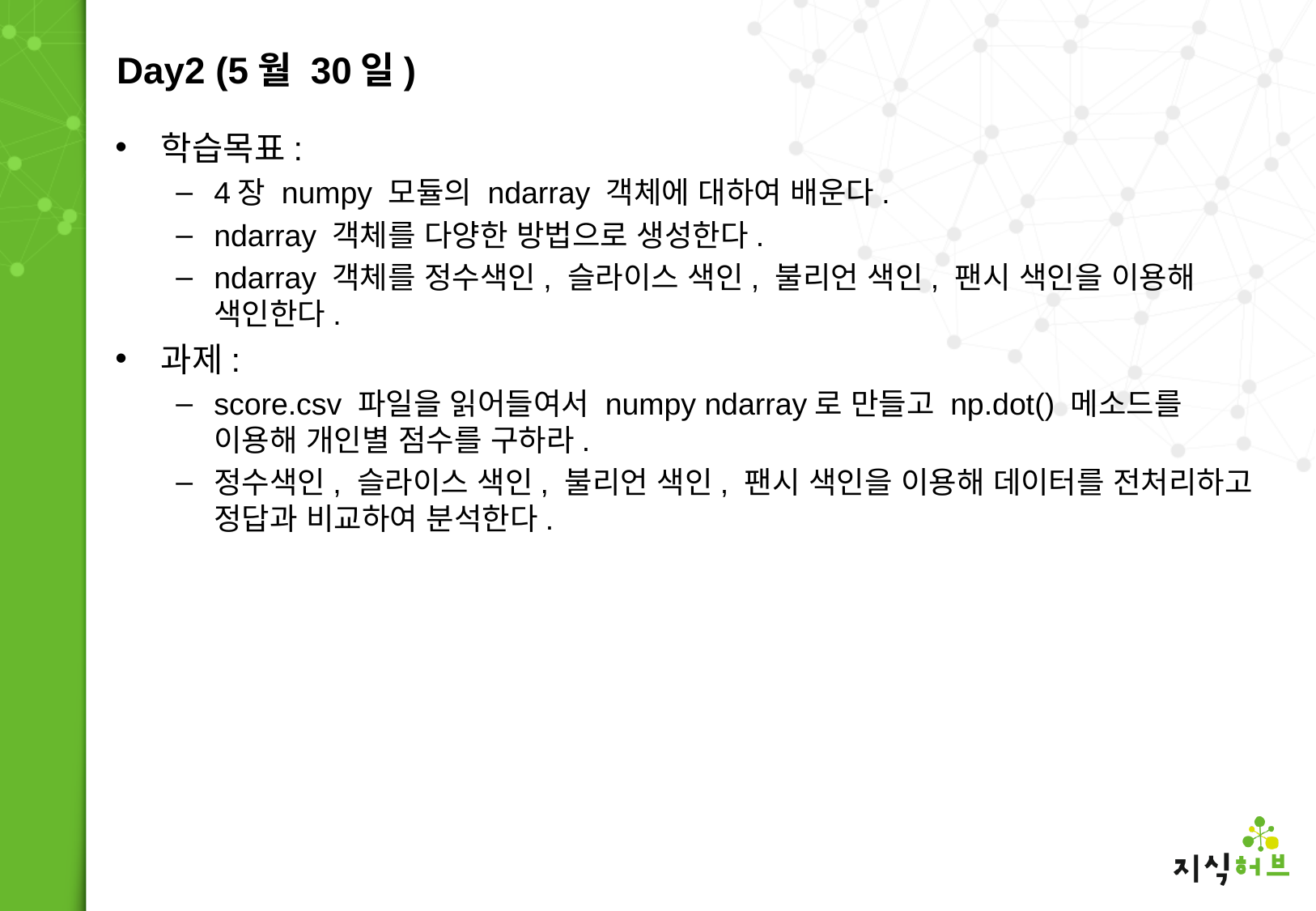

# Day2 (5월 30일)
학습목표:
4장 numpy 모듈의 ndarray 객체에 대하여 배운다.
ndarray 객체를 다양한 방법으로 생성한다.
ndarray 객체를 정수색인, 슬라이스 색인, 불리언 색인, 팬시 색인을 이용해 색인한다.
과제:
score.csv 파일을 읽어들여서 numpy ndarray로 만들고 np.dot() 메소드를 이용해 개인별 점수를 구하라.
정수색인, 슬라이스 색인, 불리언 색인, 팬시 색인을 이용해 데이터를 전처리하고 정답과 비교하여 분석한다.